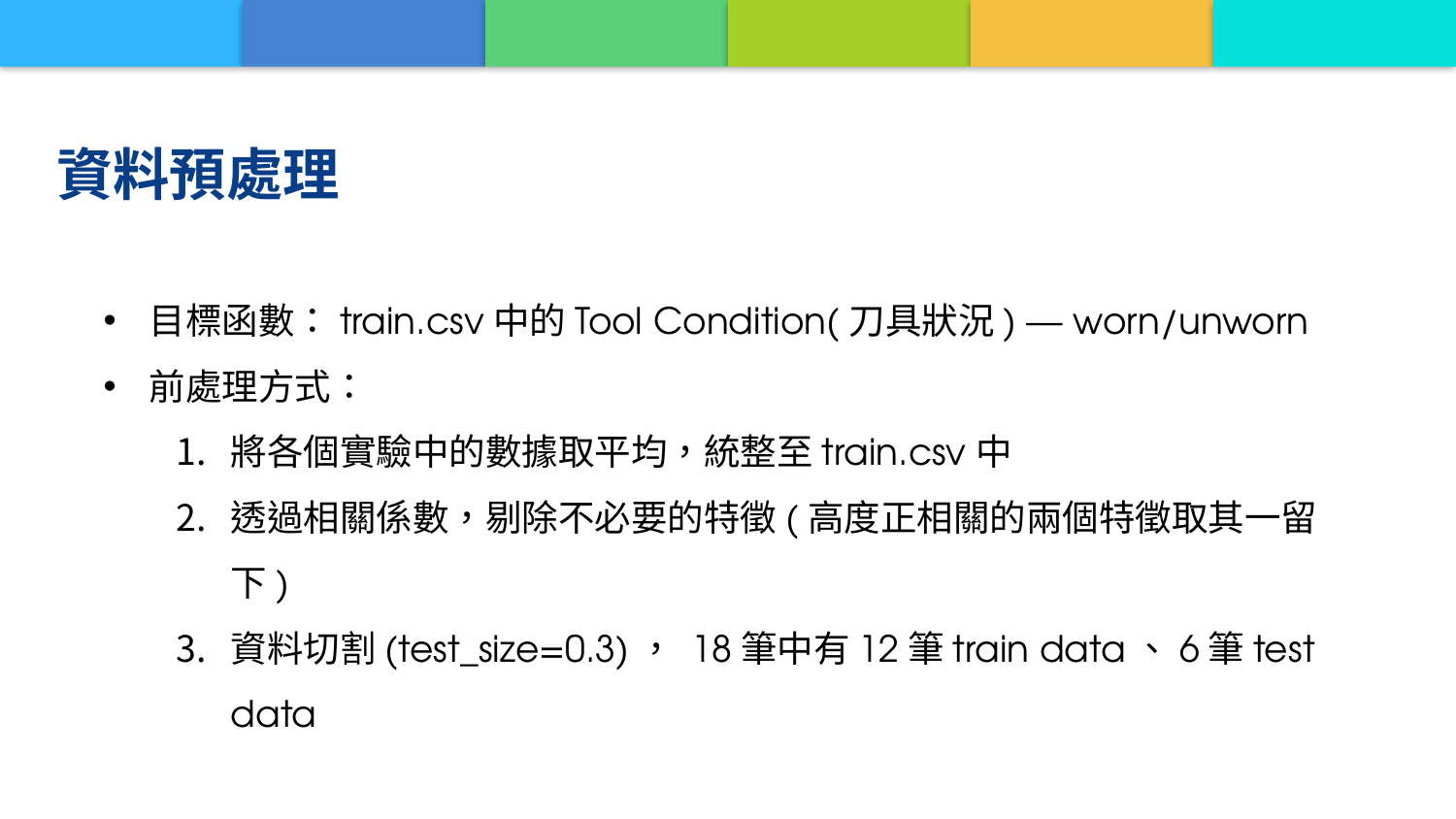

資料預處理
目標函數：train.csv中的Tool Condition(刀具狀況) — worn/unworn
前處理方式：
將各個實驗中的數據取平均，統整至train.csv中
透過相關係數，剔除不必要的特徵(高度正相關的兩個特徵取其一留下)
資料切割(test_size=0.3)， 18筆中有12筆train data、6筆test data